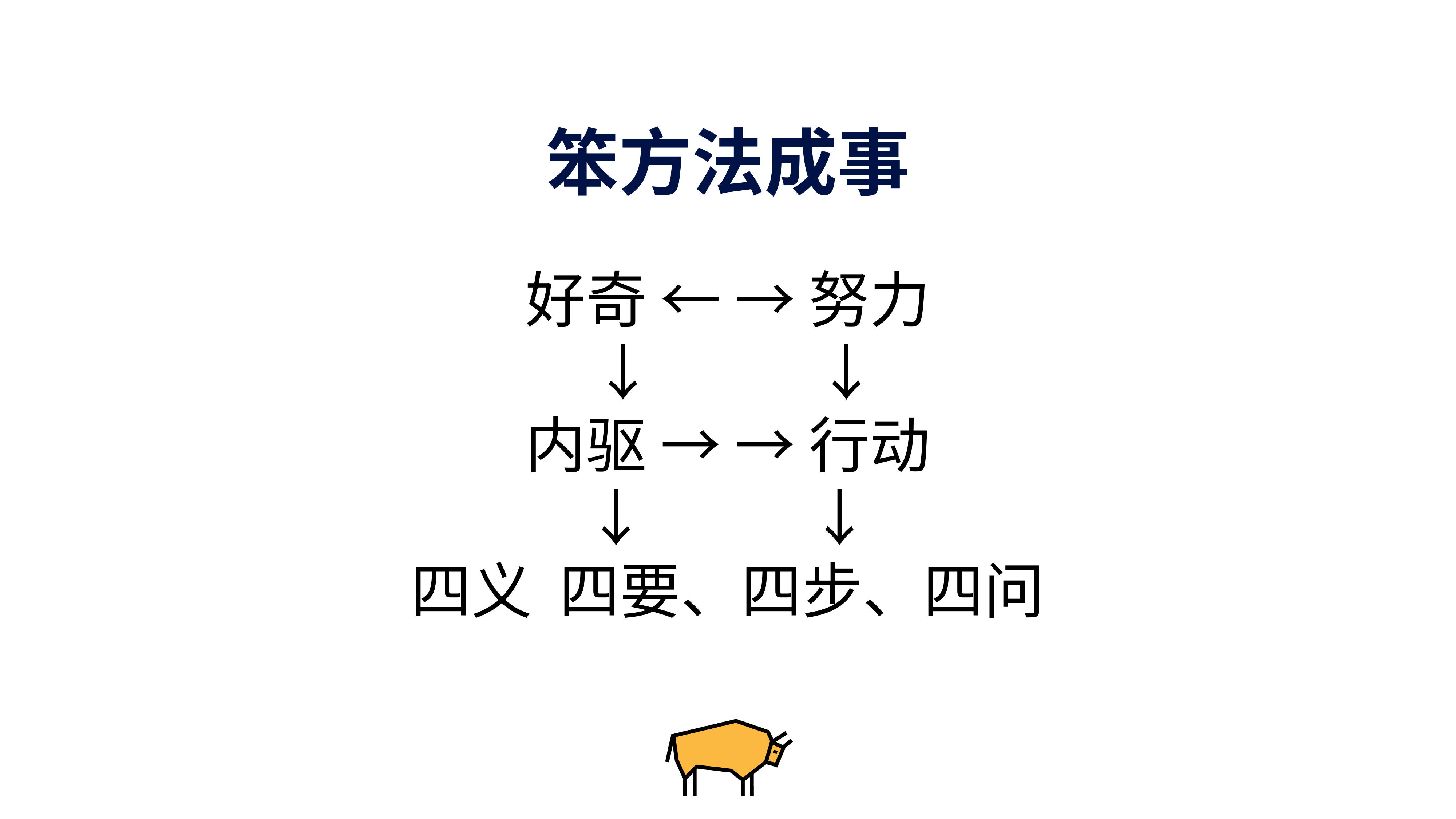

# 笨方法成事
好奇 ← → 努力
  ↓            ↓
内驱 → → 行动
  ↓            ↓
四义  四要、四步、四问